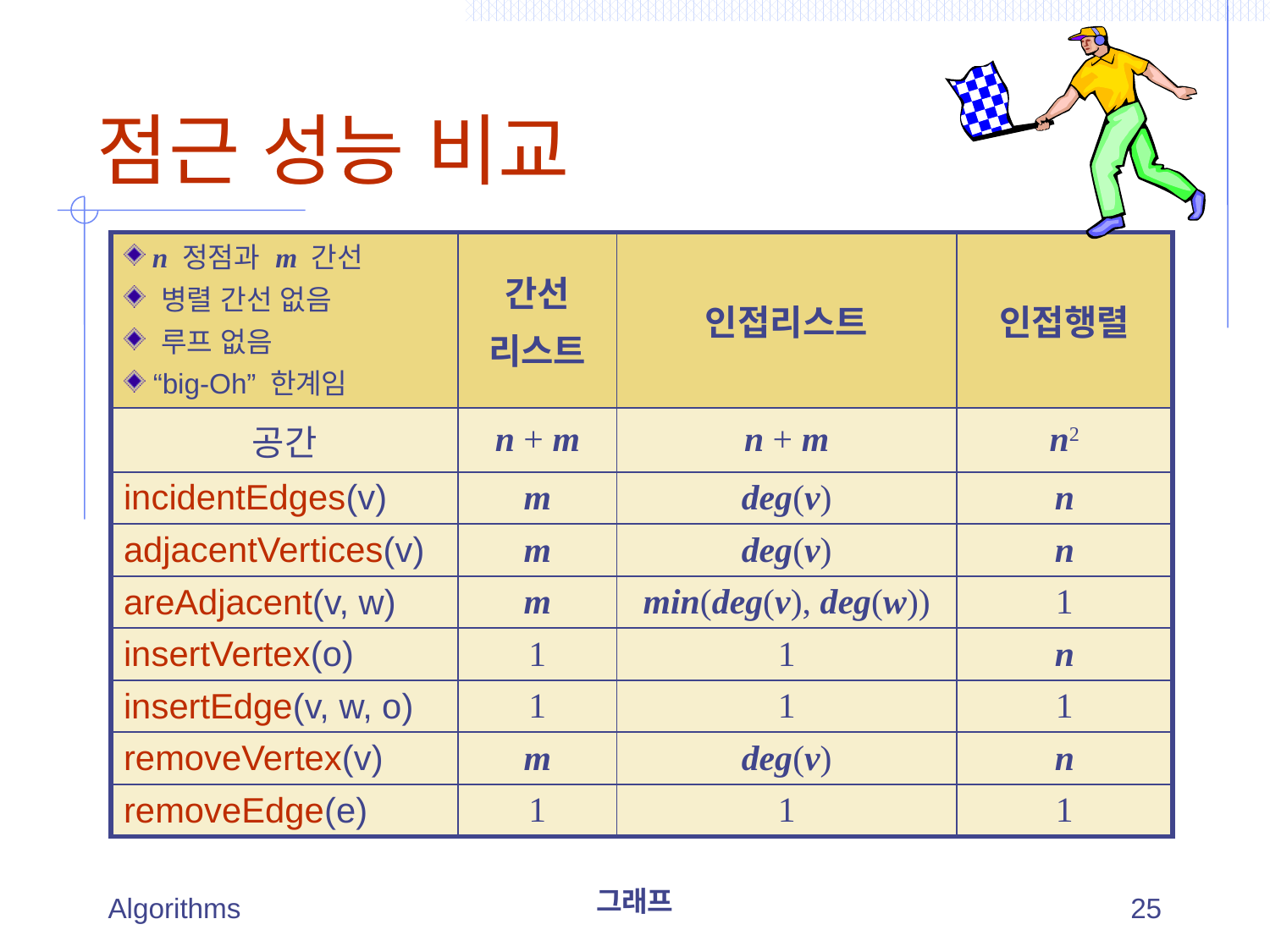

# 점근 성능 비교
| n 정점과 m 간선 병렬 간선 없음 루프 없음 “big-Oh” 한계임 | 간선 리스트 | 인접리스트 | 인접행렬 |
| --- | --- | --- | --- |
| 공간 | n + m | n + m | n2 |
| incidentEdges(v) | m | deg(v) | n |
| adjacentVertices(v) | m | deg(v) | n |
| areAdjacent(v, w) | m | min(deg(v), deg(w)) | 1 |
| insertVertex(o) | 1 | 1 | n |
| insertEdge(v, w, o) | 1 | 1 | 1 |
| removeVertex(v) | m | deg(v) | n |
| removeEdge(e) | 1 | 1 | 1 |
Algorithms
그래프
25